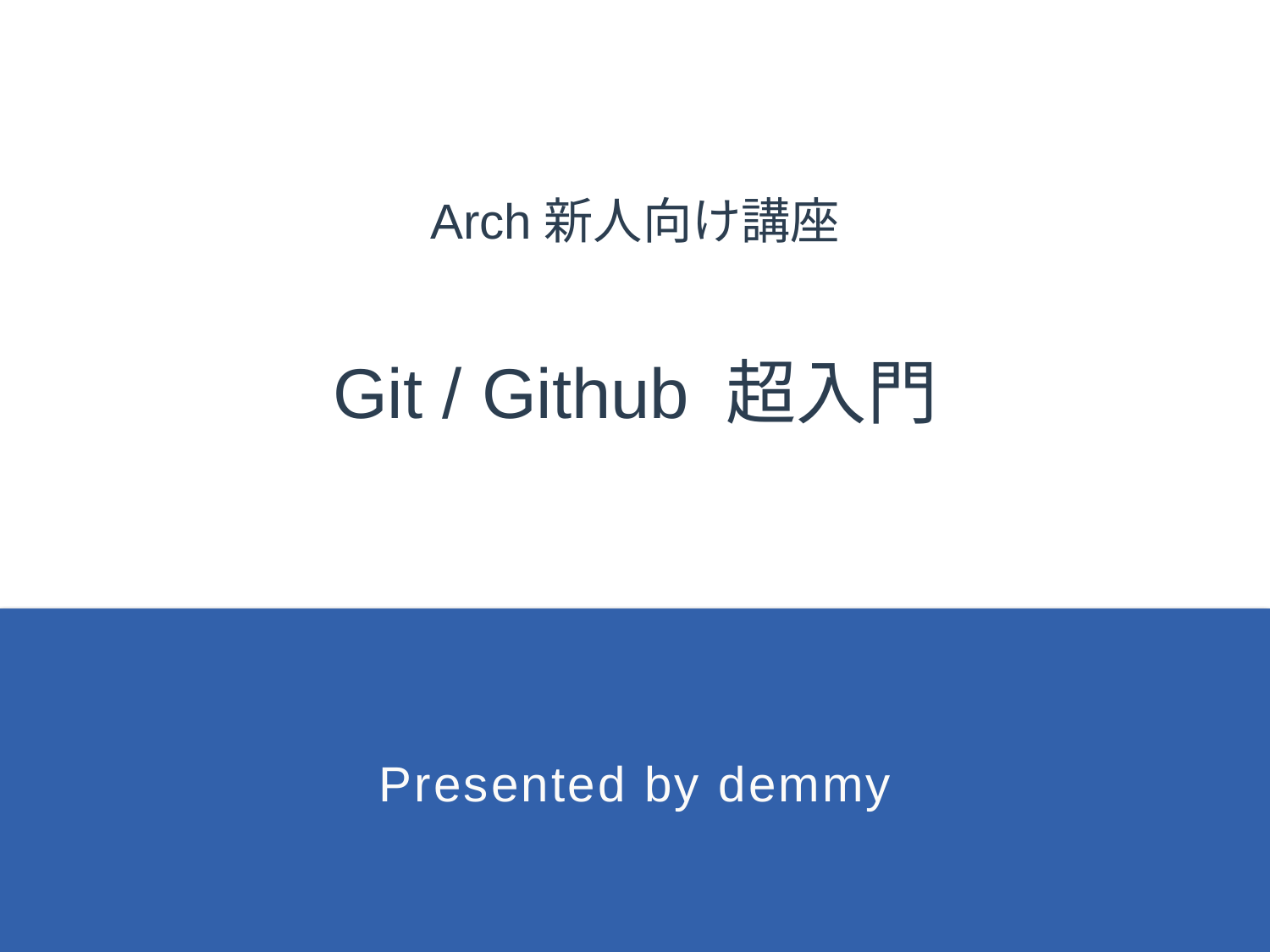

Arch新人向け講座
# Git / Github 超入門

Presented by demmy